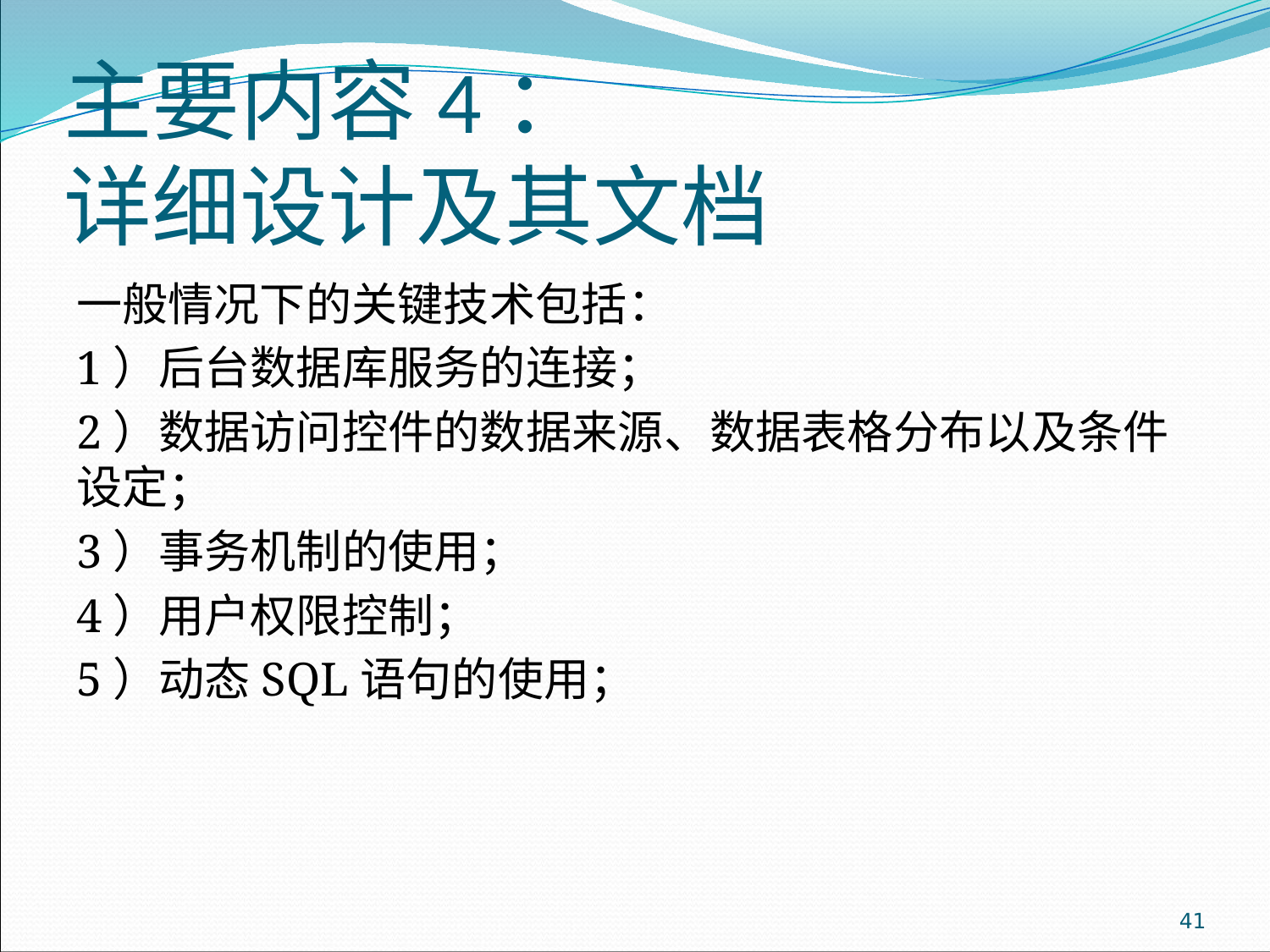

# 主要内容4： 详细设计及其文档
一般情况下的关键技术包括：
1）后台数据库服务的连接；
2）数据访问控件的数据来源、数据表格分布以及条件设定；
3）事务机制的使用；
4）用户权限控制；
5）动态SQL语句的使用；
41